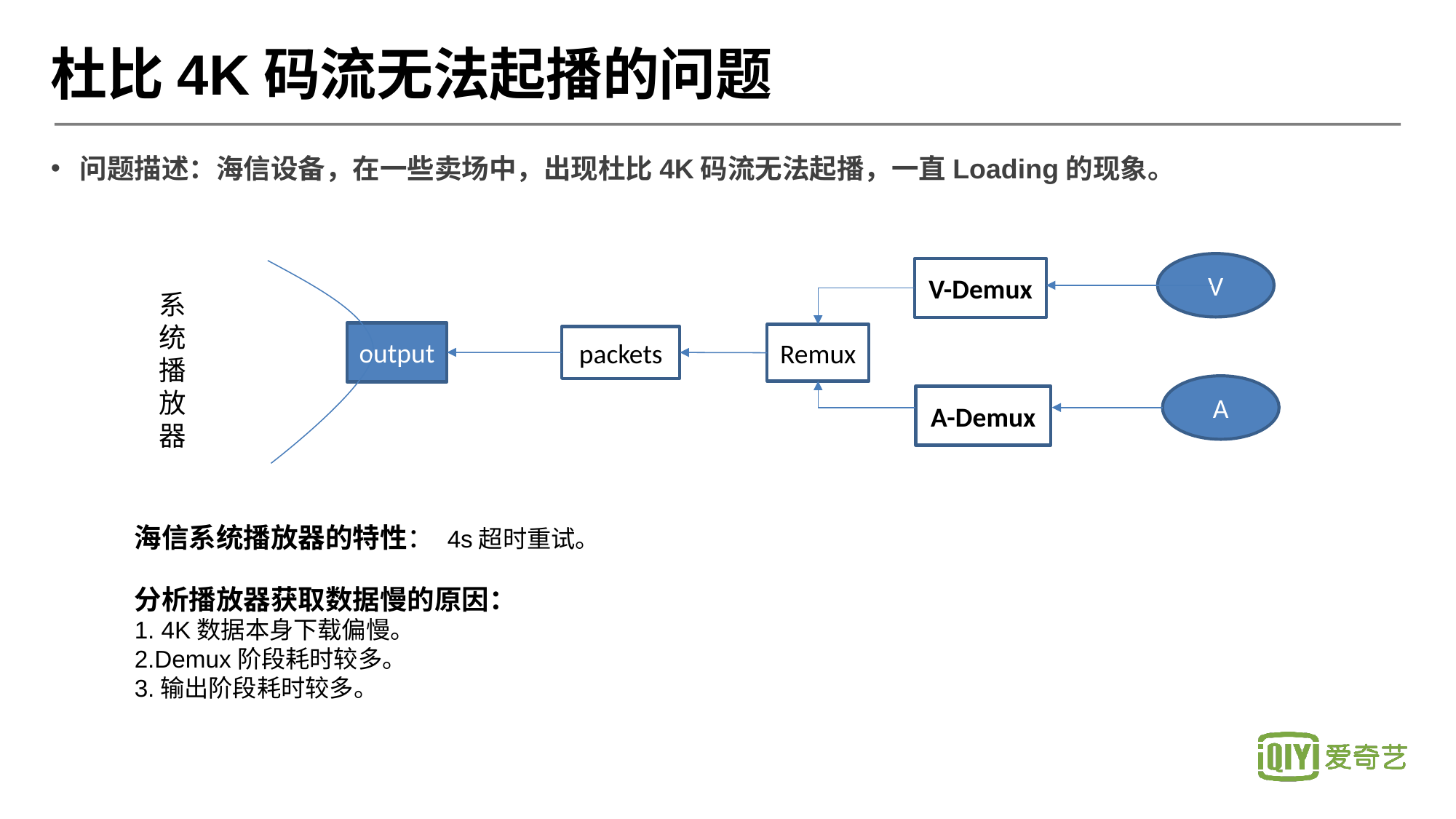

# 杜比4K码流无法起播的问题
问题描述：海信设备，在一些卖场中，出现杜比4K码流无法起播，一直Loading的现象。

V
V-Demux

系统播放器
output
Remux
packets
A
A-Demux
海信系统播放器的特性： 4s超时重试。

分析播放器获取数据慢的原因：
1. 4K数据本身下载偏慢。
2.Demux阶段耗时较多。
3.输出阶段耗时较多。